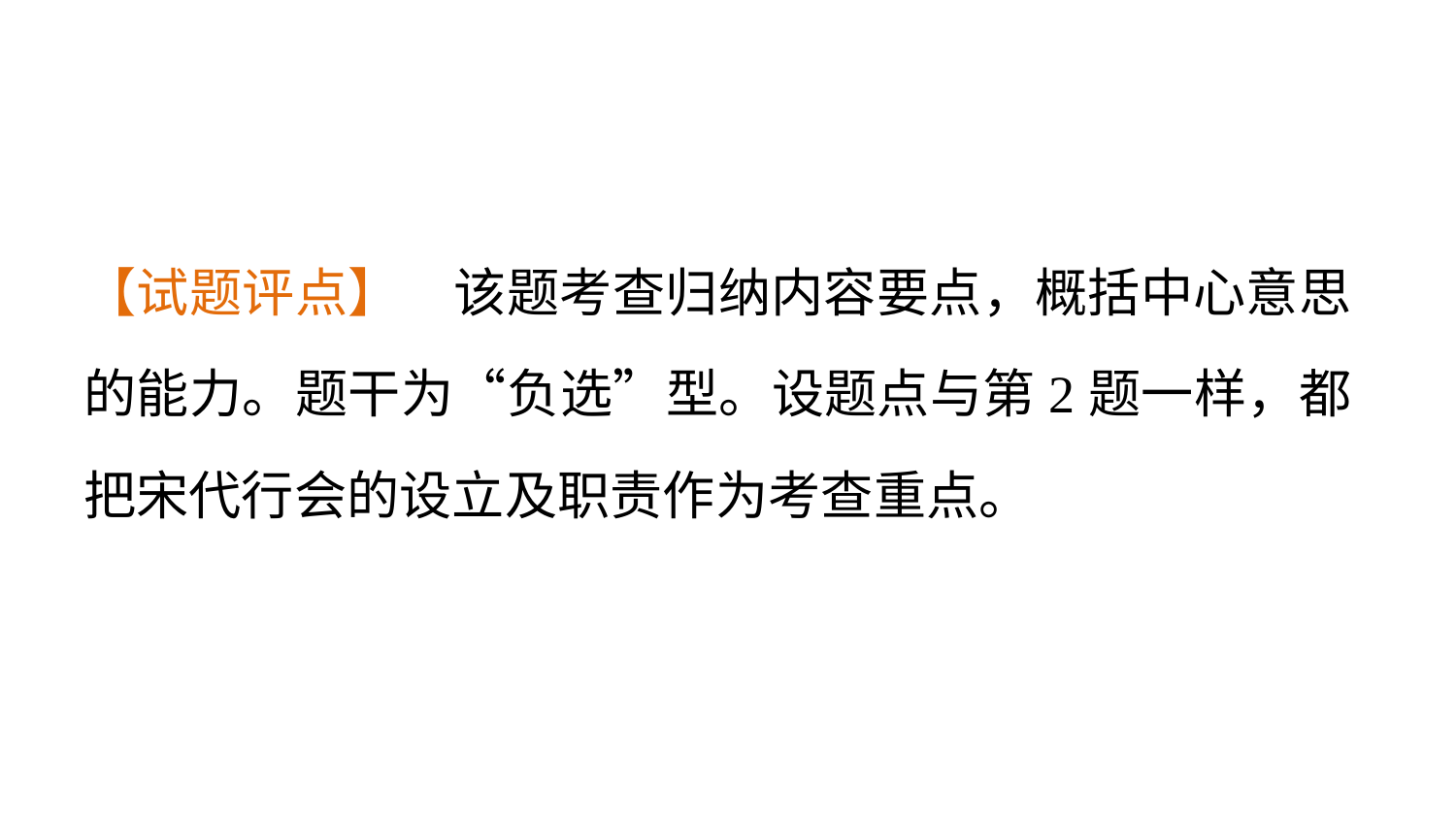

【试题评点】　该题考查归纳内容要点，概括中心意思的能力。题干为“负选”型。设题点与第2题一样，都把宋代行会的设立及职责作为考查重点。